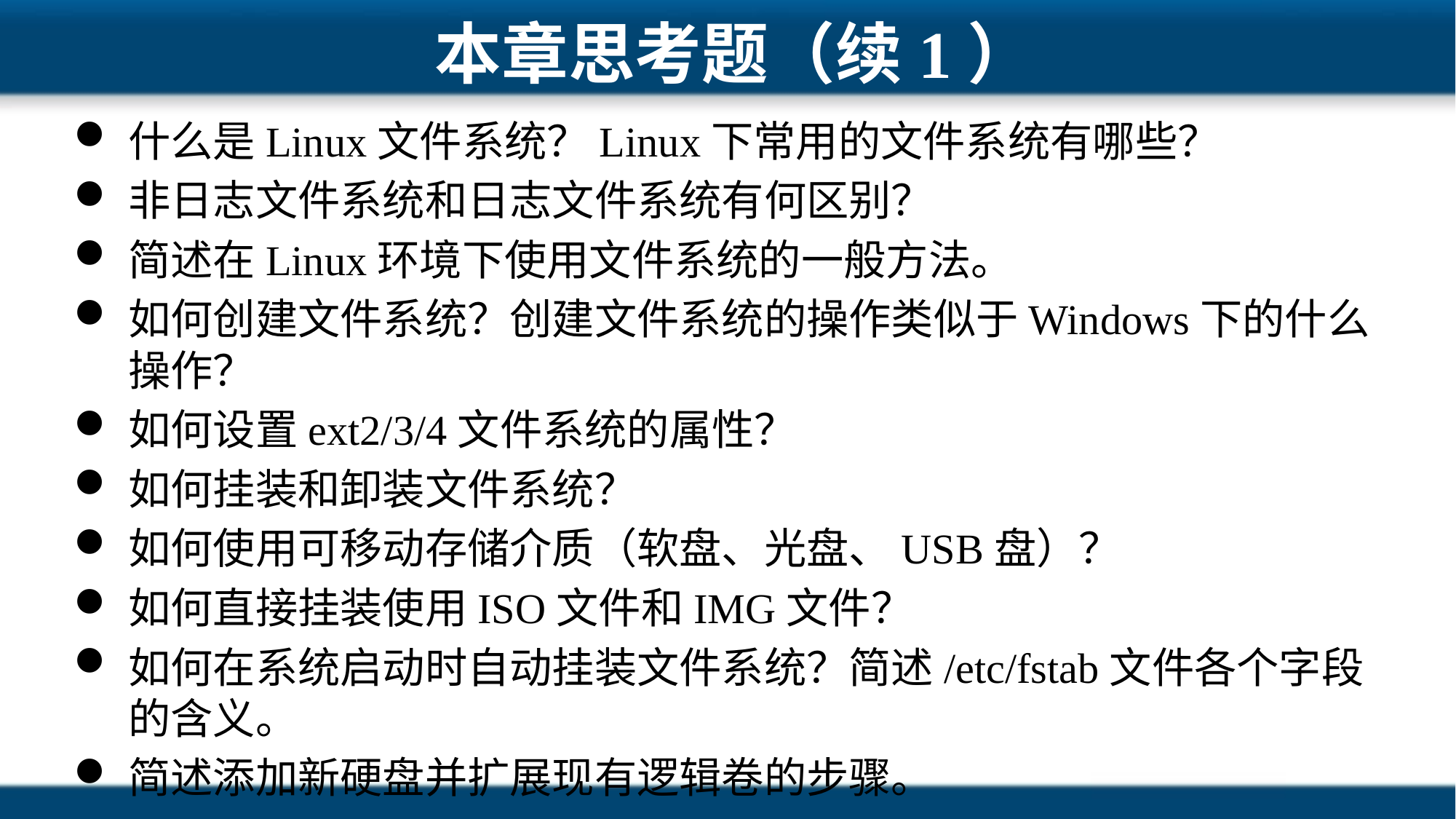

# 本章思考题（续1）
什么是Linux文件系统？Linux下常用的文件系统有哪些？
非日志文件系统和日志文件系统有何区别？
简述在Linux环境下使用文件系统的一般方法。
如何创建文件系统？创建文件系统的操作类似于Windows下的什么操作？
如何设置ext2/3/4文件系统的属性？
如何挂装和卸装文件系统？
如何使用可移动存储介质（软盘、光盘、USB盘）？
如何直接挂装使用ISO文件和IMG文件？
如何在系统启动时自动挂装文件系统？简述/etc/fstab文件各个字段的含义。
简述添加新硬盘并扩展现有逻辑卷的步骤。